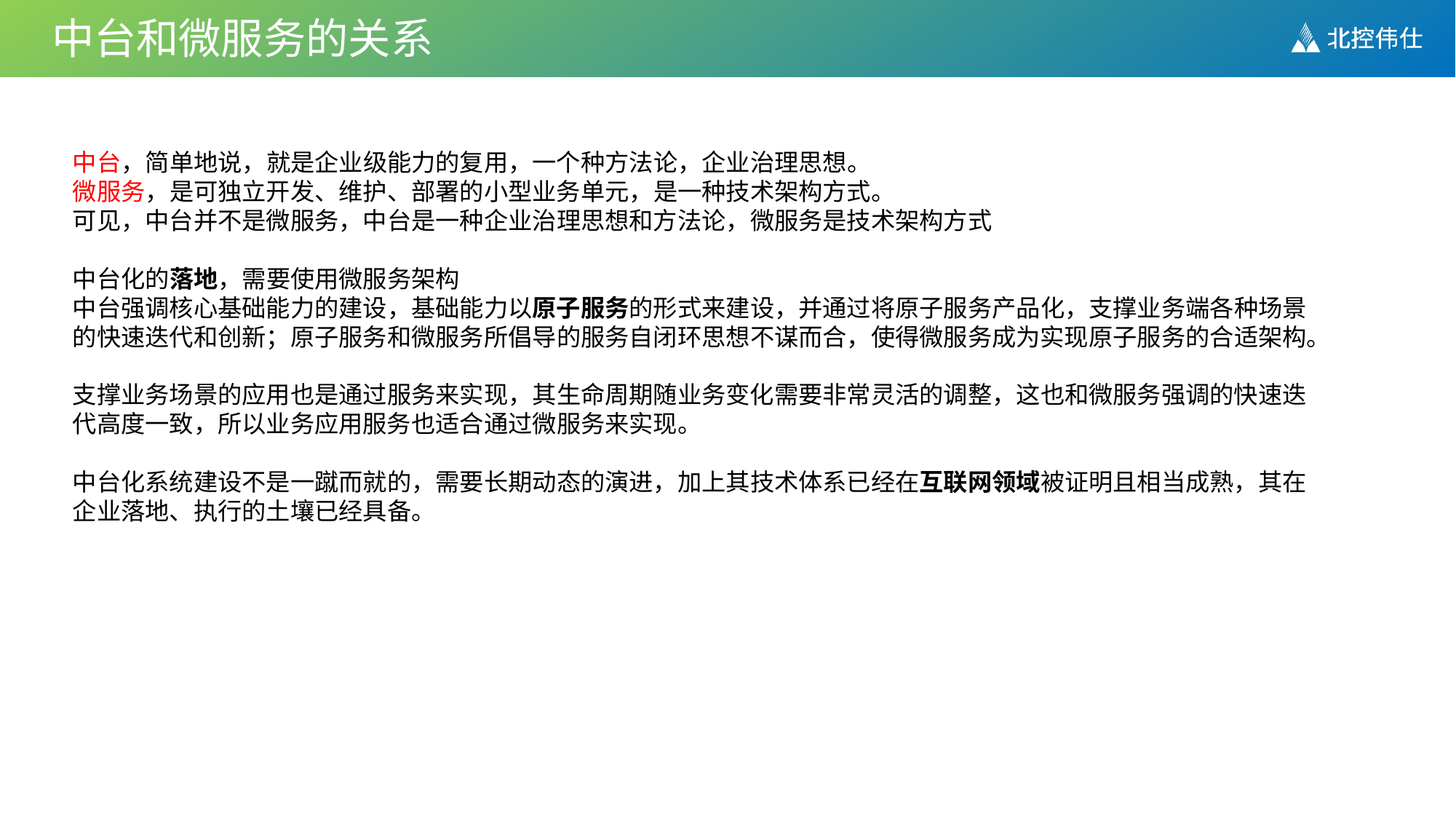

# 中台和微服务的关系
中台，简单地说，就是企业级能力的复用，一个种方法论，企业治理思想。
微服务，是可独立开发、维护、部署的小型业务单元，是一种技术架构方式。
可见，中台并不是微服务，中台是一种企业治理思想和方法论，微服务是技术架构方式
中台化的落地，需要使用微服务架构
中台强调核心基础能力的建设，基础能力以原子服务的形式来建设，并通过将原子服务产品化，支撑业务端各种场景的快速迭代和创新；原子服务和微服务所倡导的服务自闭环思想不谋而合，使得微服务成为实现原子服务的合适架构。
支撑业务场景的应用也是通过服务来实现，其生命周期随业务变化需要非常灵活的调整，这也和微服务强调的快速迭代高度一致，所以业务应用服务也适合通过微服务来实现。
中台化系统建设不是一蹴而就的，需要长期动态的演进，加上其技术体系已经在互联网领域被证明且相当成熟，其在企业落地、执行的土壤已经具备。